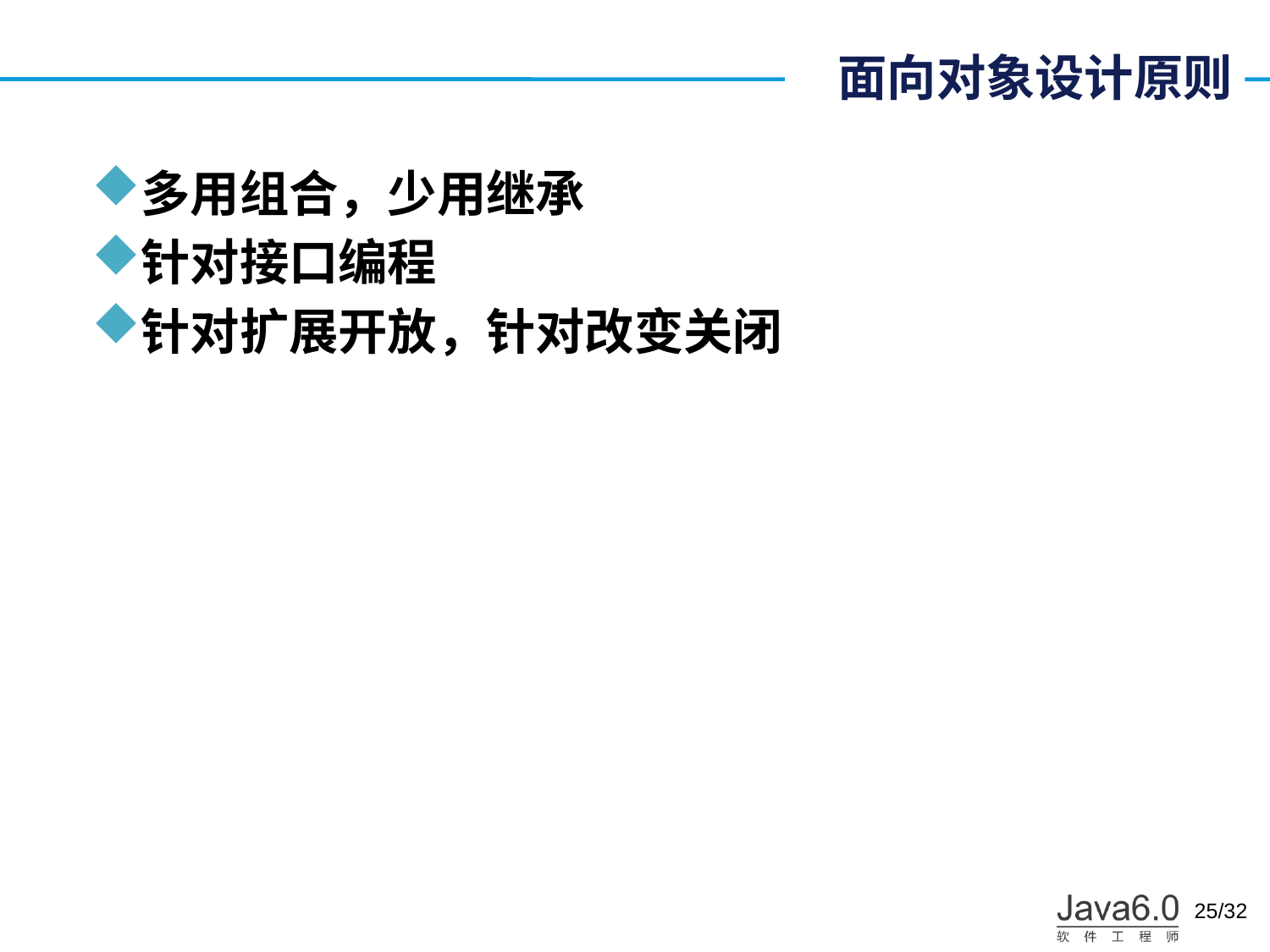

# 面向对象设计原则
多用组合，少用继承
针对接口编程
针对扩展开放，针对改变关闭
25/32